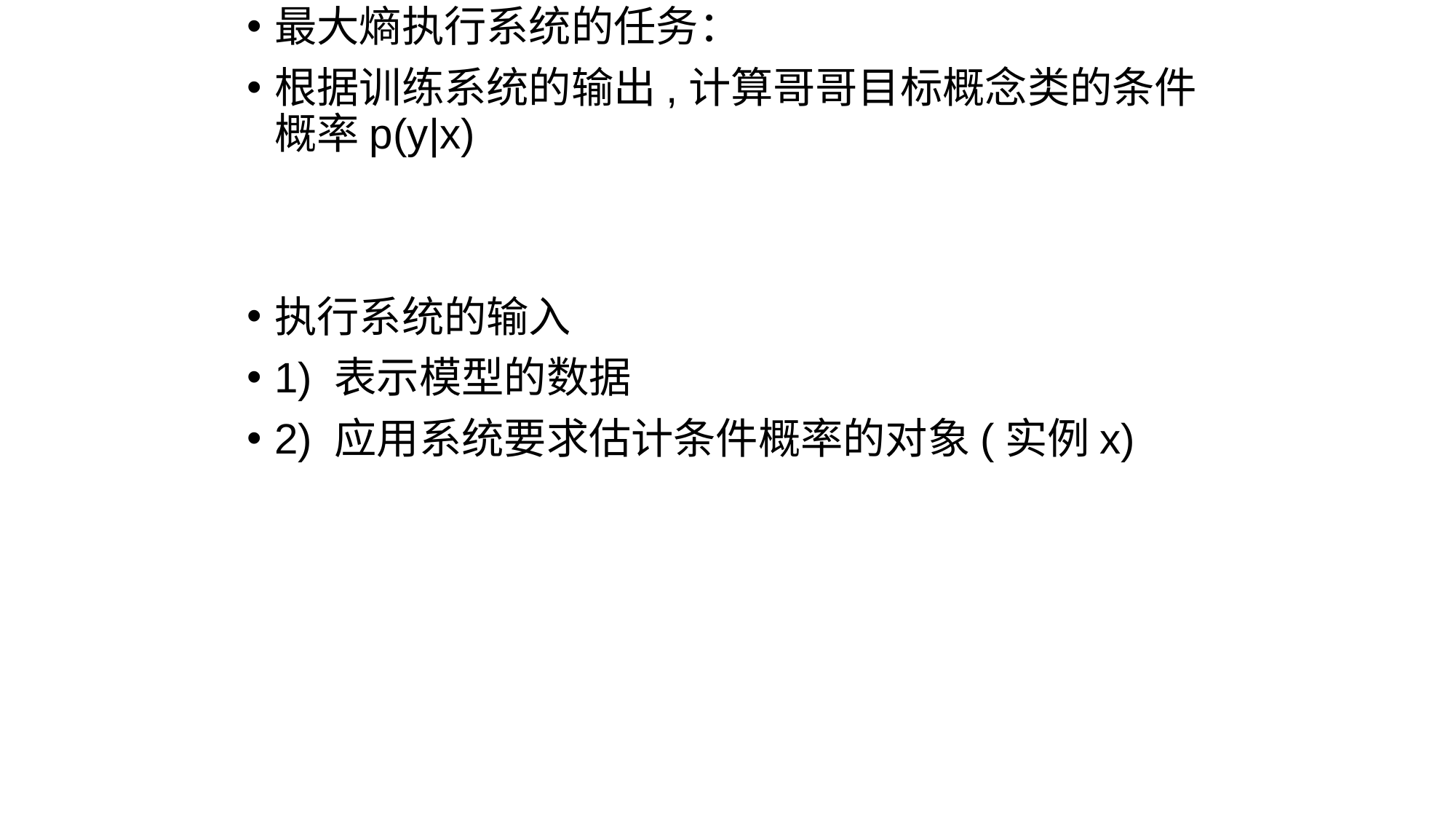

最大熵执行系统的任务：
根据训练系统的输出,计算哥哥目标概念类的条件概率p(y|x)

执行系统的输入
1) 表示模型的数据
2) 应用系统要求估计条件概率的对象(实例x)